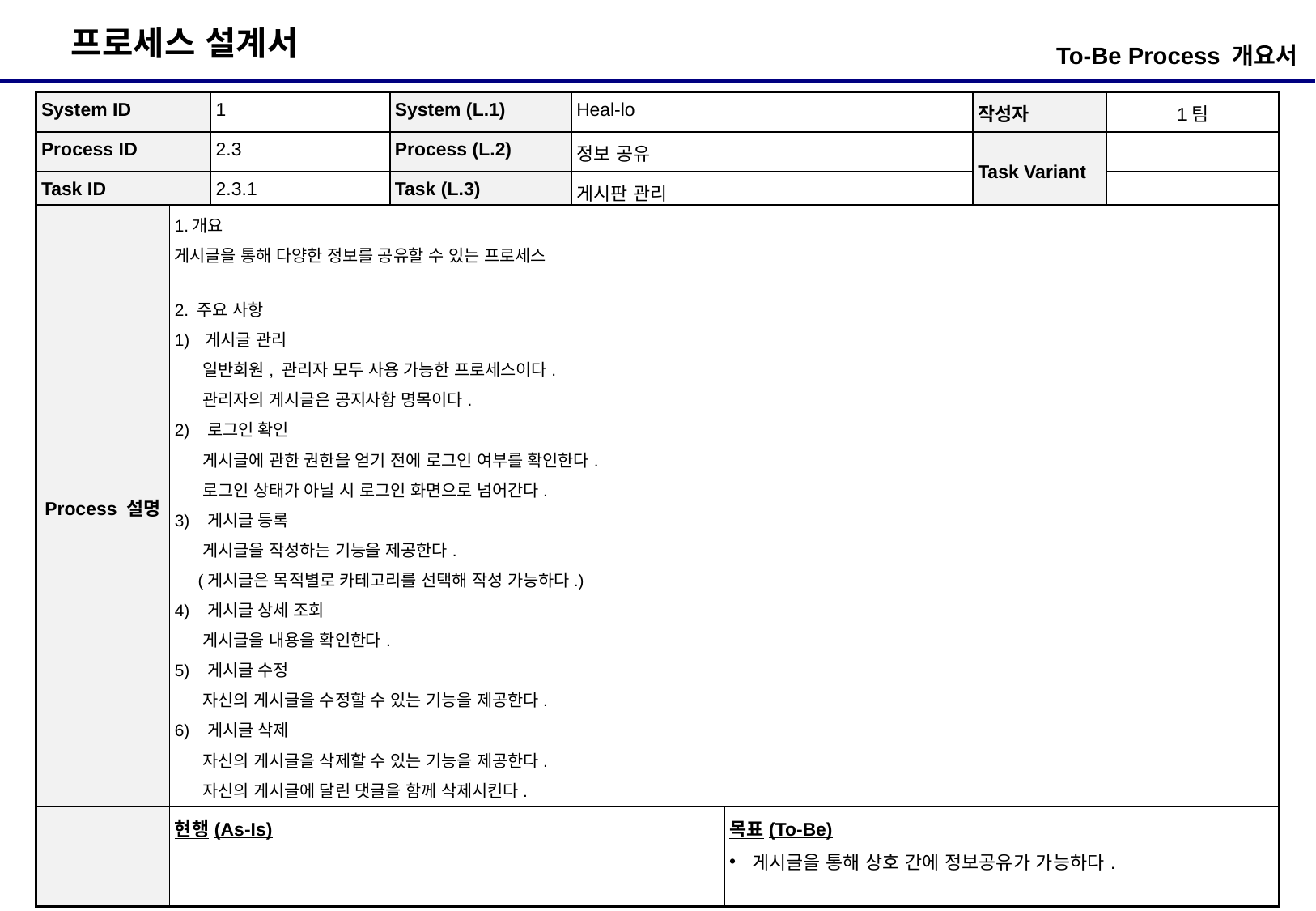

To-Be Process 개요서
| System ID | 1 | System (L.1) | Heal-lo | 작성자 | 1팀 |
| --- | --- | --- | --- | --- | --- |
| Process ID | 2.3 | Process (L.2) | 정보 공유 | Task Variant |  |
| Task ID | 2.3.1 | Task (L.3) | 게시판 관리 |  |  |
| Process 설명 | 1.개요 게시글을 통해 다양한 정보를 공유할 수 있는 프로세스 2. 주요 사항 게시글 관리 일반회원, 관리자 모두 사용 가능한 프로세스이다. 관리자의 게시글은 공지사항 명목이다. 2) 로그인 확인 게시글에 관한 권한을 얻기 전에 로그인 여부를 확인한다. 로그인 상태가 아닐 시 로그인 화면으로 넘어간다. 3) 게시글 등록 게시글을 작성하는 기능을 제공한다. (게시글은 목적별로 카테고리를 선택해 작성 가능하다.) 4) 게시글 상세 조회 게시글을 내용을 확인한다. 5) 게시글 수정 자신의 게시글을 수정할 수 있는 기능을 제공한다. 6) 게시글 삭제 자신의 게시글을 삭제할 수 있는 기능을 제공한다. 자신의 게시글에 달린 댓글을 함께 삭제시킨다. |  |
| --- | --- | --- |
|  | 현행(As-Is) | 목표(To-Be) 게시글을 통해 상호 간에 정보공유가 가능하다. |